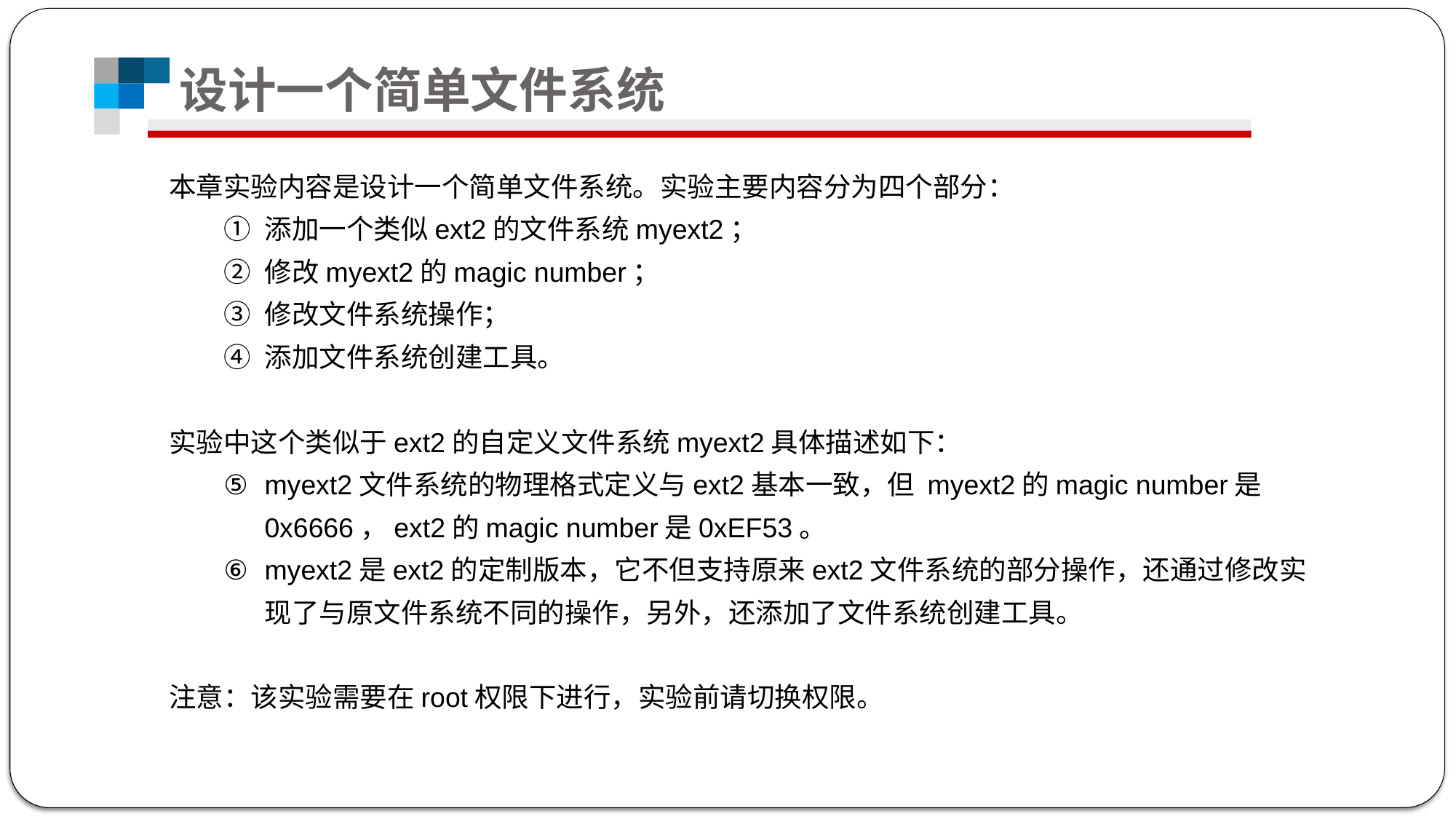

# 设计一个简单文件系统
本章实验内容是设计一个简单文件系统。实验主要内容分为四个部分：
添加一个类似ext2的文件系统myext2；
修改myext2的magic number；
修改文件系统操作；
添加文件系统创建工具。

实验中这个类似于ext2的自定义文件系统myext2具体描述如下：
myext2文件系统的物理格式定义与ext2基本一致，但 myext2的magic number是0x6666，ext2的magic number是0xEF53。
myext2是ext2的定制版本，它不但支持原来ext2文件系统的部分操作，还通过修改实现了与原文件系统不同的操作，另外，还添加了文件系统创建工具。

注意：该实验需要在root权限下进行，实验前请切换权限。